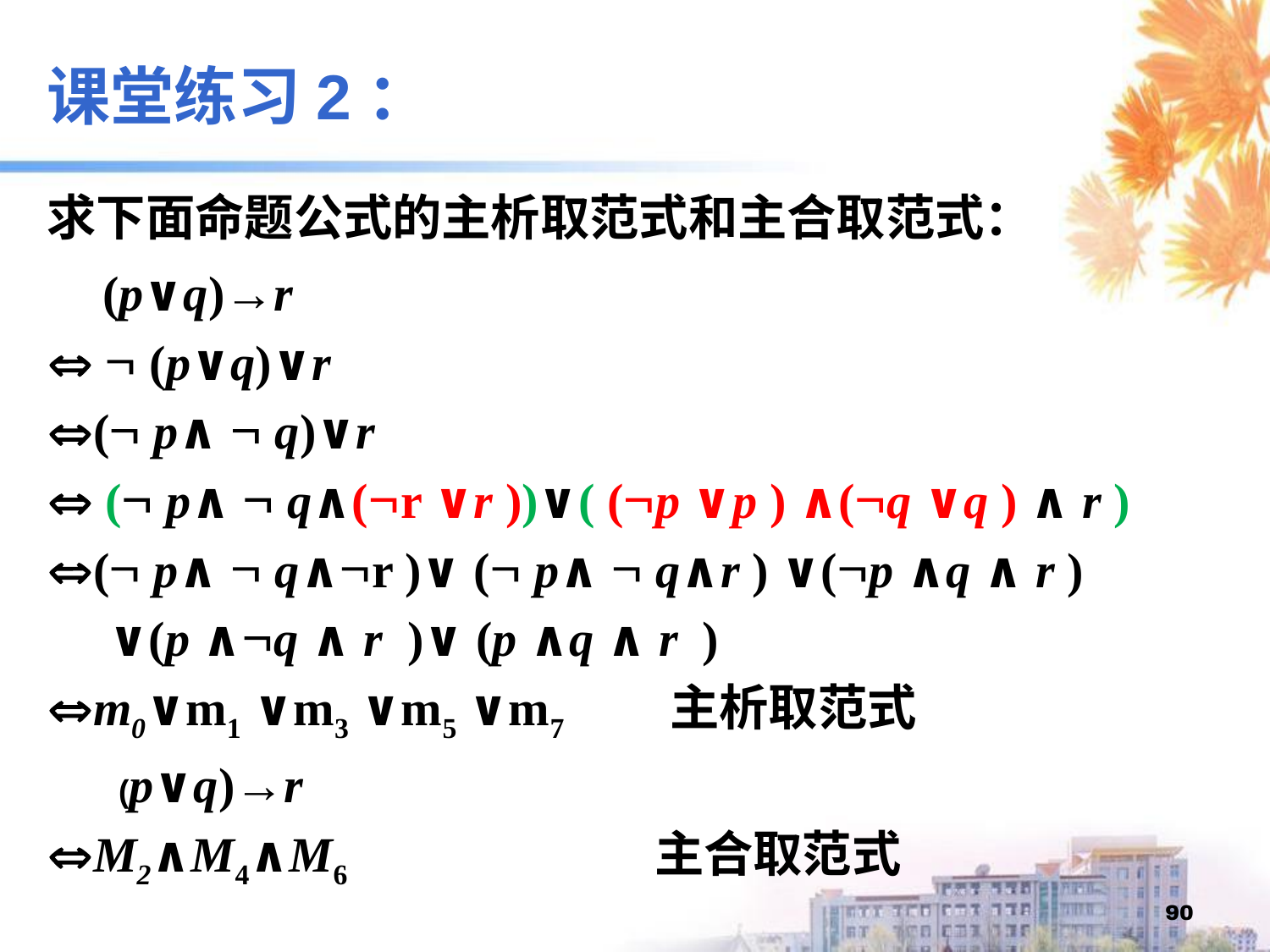

课堂练习2：
求下面命题公式的主析取范式和主合取范式：
    (p∨q)→r
⇔ ¬ (p∨q)∨r
⇔(¬ p∧ ¬ q)∨r
⇔ (¬ p∧ ¬ q∧(¬r ∨r ))∨( (¬p ∨p ) ∧(¬q ∨q ) ∧ r )
⇔(¬ p∧ ¬ q∧¬r )∨ (¬ p∧ ¬ q∧r ) ∨(¬p ∧q ∧ r )
     ∨(p ∧¬q ∧ r  )∨ (p ∧q ∧ r  )
⇔m0∨m1 ∨m3 ∨m5 ∨m7             主析取范式
        (p∨q)→r
⇔M2∧M4∧M6                                         主合取范式
90